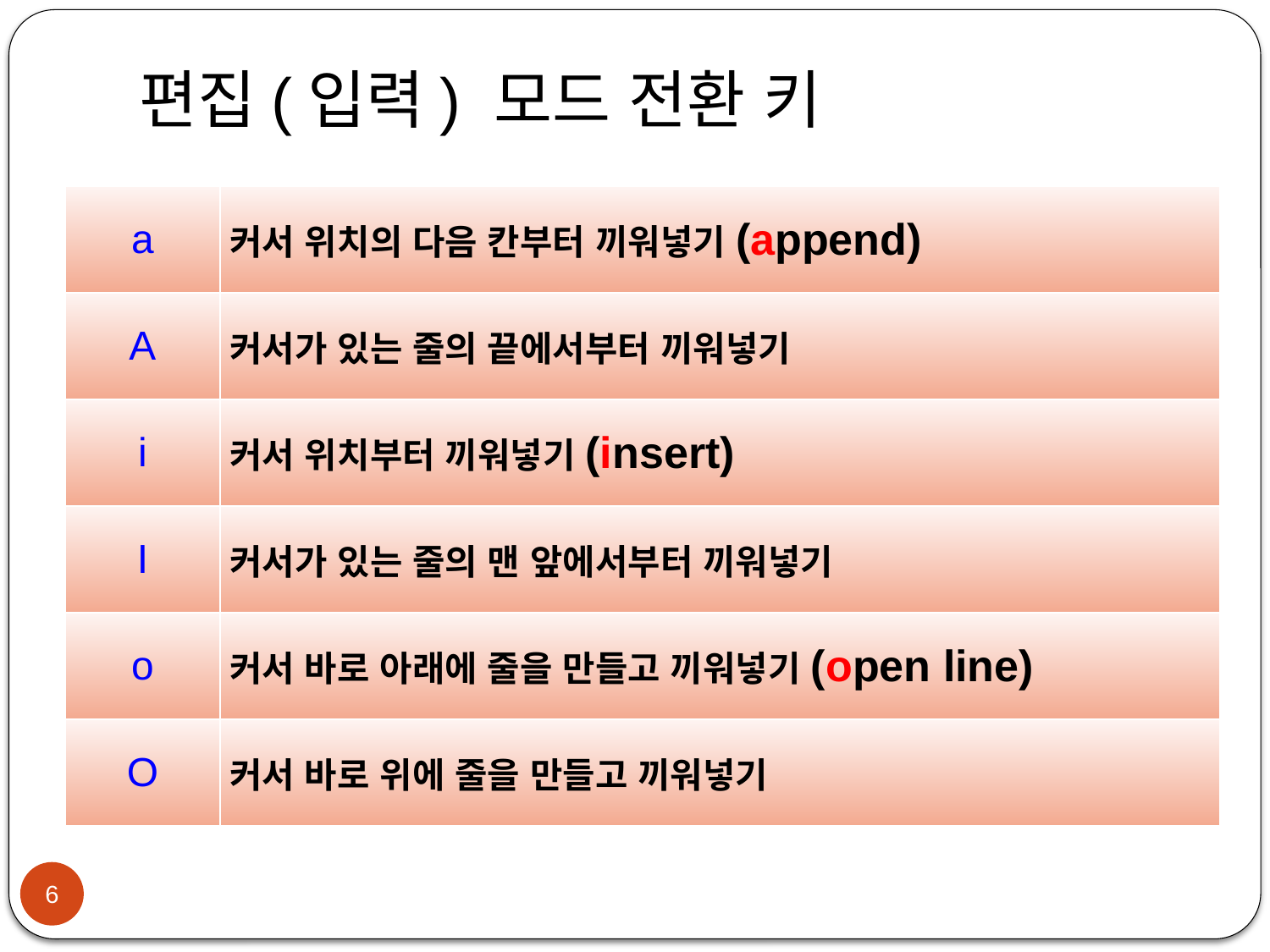

# 편집(입력) 모드 전환 키
| a | 커서 위치의 다음 칸부터 끼워넣기(append) |
| --- | --- |
| A | 커서가 있는 줄의 끝에서부터 끼워넣기 |
| i | 커서 위치부터 끼워넣기(insert) |
| I | 커서가 있는 줄의 맨 앞에서부터 끼워넣기 |
| o | 커서 바로 아래에 줄을 만들고 끼워넣기(open line) |
| O | 커서 바로 위에 줄을 만들고 끼워넣기 |
6